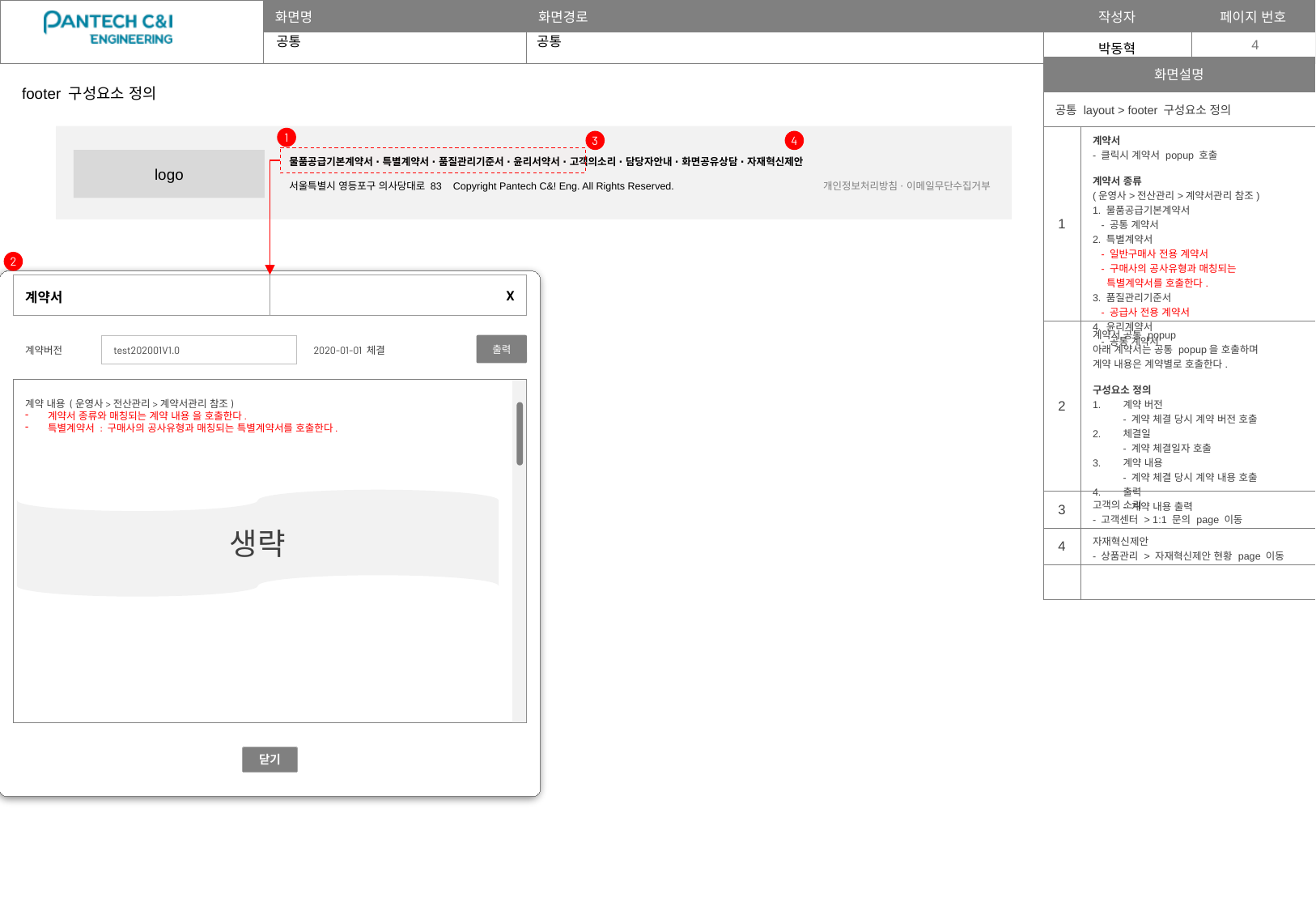

공통
공통
4
| 화면설명 |  |
| --- | --- |
| 공통 layout > footer 구성요소 정의 |  |
| 1 | 계약서 - 클릭시 계약서 popup 호출 계약서 종류 (운영사>전산관리>계약서관리 참조) 1. 물품공급기본계약서 - 공통 계약서 2. 특별계약서 - 일반구매사 전용 계약서 - 구매사의 공사유형과 매칭되는 특별계약서를 호출한다. 3. 품질관리기준서 - 공급사 전용 계약서 4. 윤리계약서 - 공통 계약서 |
| 2 | 계약서 공통 popup 아래 계약서는 공통 popup을 호출하며 계약 내용은 계약별로 호출한다. 구성요소 정의 계약 버전 - 계약 체결 당시 계약 버전 호출 체결일 - 계약 체결일자 호출 계약 내용 - 계약 체결 당시 계약 내용 호출 출력 - 계약 내용 출력 |
| 3 | 고객의 소리 - 고객센터 > 1:1 문의 page 이동 |
| 4 | 자재혁신제안 - 상품관리 > 자재혁신제안 현황 page 이동 |
|  |  |
footer 구성요소 정의

1
3
4

logo
물품공급기본계약서 ⋅ 특별계약서 ⋅ 품질관리기준서 ⋅ 윤리서약서 ⋅ 고객의소리 ⋅ 담당자안내 ⋅ 화면공유상담 ⋅ 자재혁신제안

서울특별시 영등포구 의사당대로 83    Copyright Pantech C&! Eng. All Rights Reserved.
개인정보처리방침 ⋅ 이메일무단수집거부
2

| 계약서 | X |
| --- | --- |
출력
test202001V1.0
2020-01-01 체결
계약버전

계약 내용 (운영사>전산관리>계약서관리 참조)
계약서 종류와 매칭되는 계약 내용 을 호출한다.
특별계약서 : 구매사의 공사유형과 매칭되는 특별계약서를 호출한다.

생략
닫기